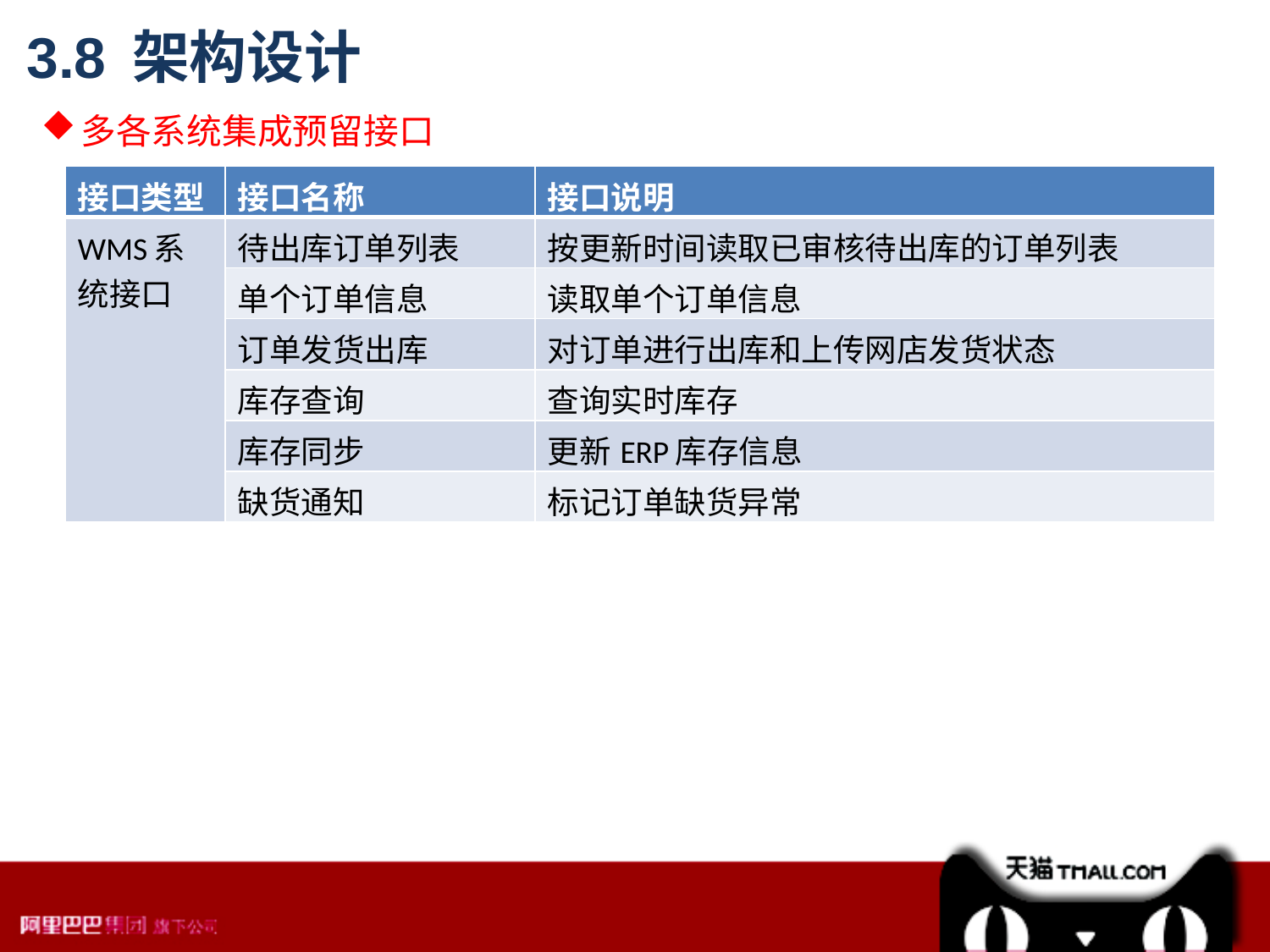

3.8 架构设计
多各系统集成预留接口
| 接口类型 | 接口名称 | 接口说明 |
| --- | --- | --- |
| WMS系统接口 | 待出库订单列表 | 按更新时间读取已审核待出库的订单列表 |
|  | 单个订单信息 | 读取单个订单信息 |
|  | 订单发货出库 | 对订单进行出库和上传网店发货状态 |
|  | 库存查询 | 查询实时库存 |
|  | 库存同步 | 更新ERP库存信息 |
|  | 缺货通知 | 标记订单缺货异常 |